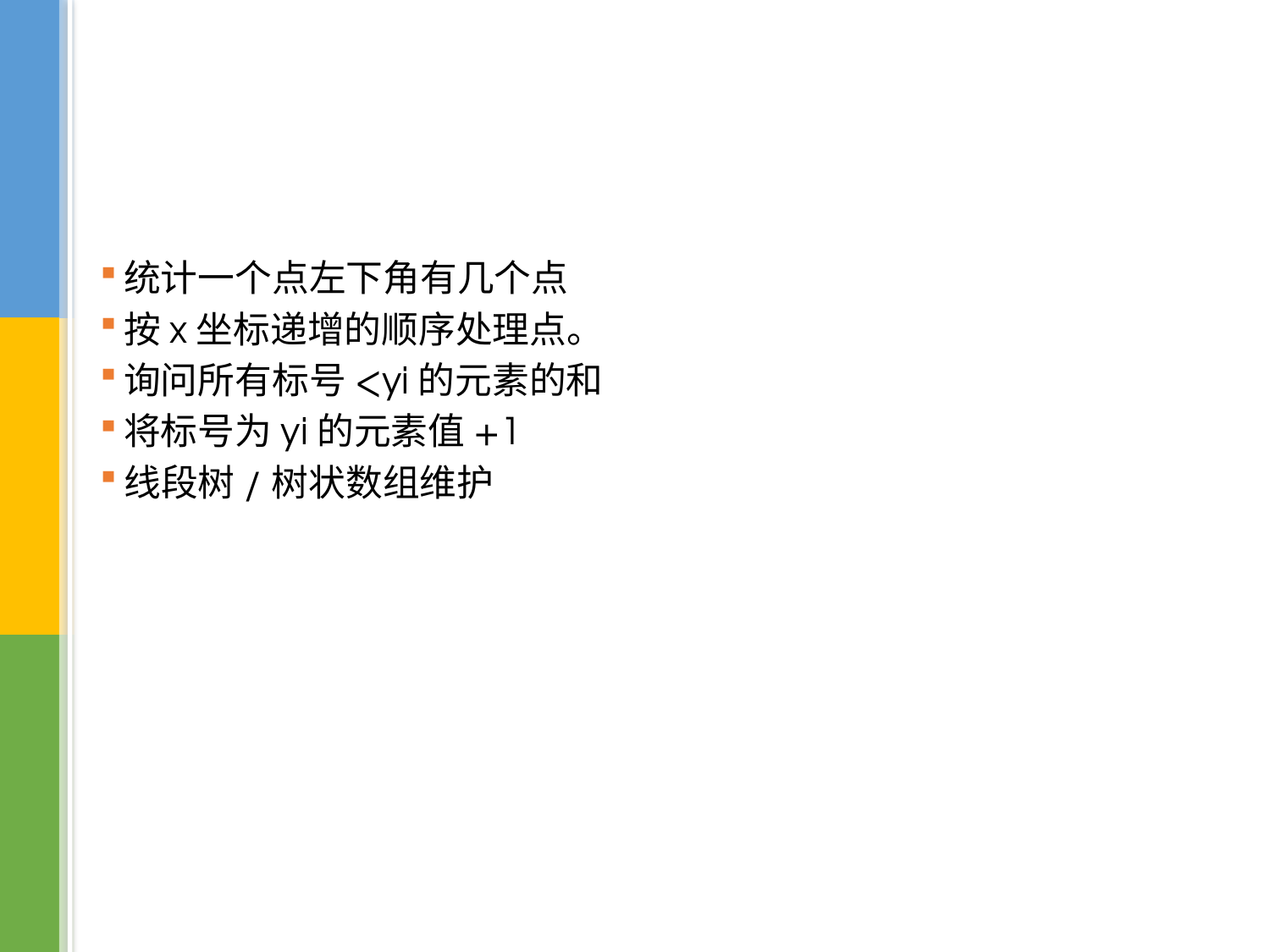

统计一个点左下角有几个点
按x坐标递增的顺序处理点。
询问所有标号<yi的元素的和
将标号为yi的元素值+1
线段树/树状数组维护